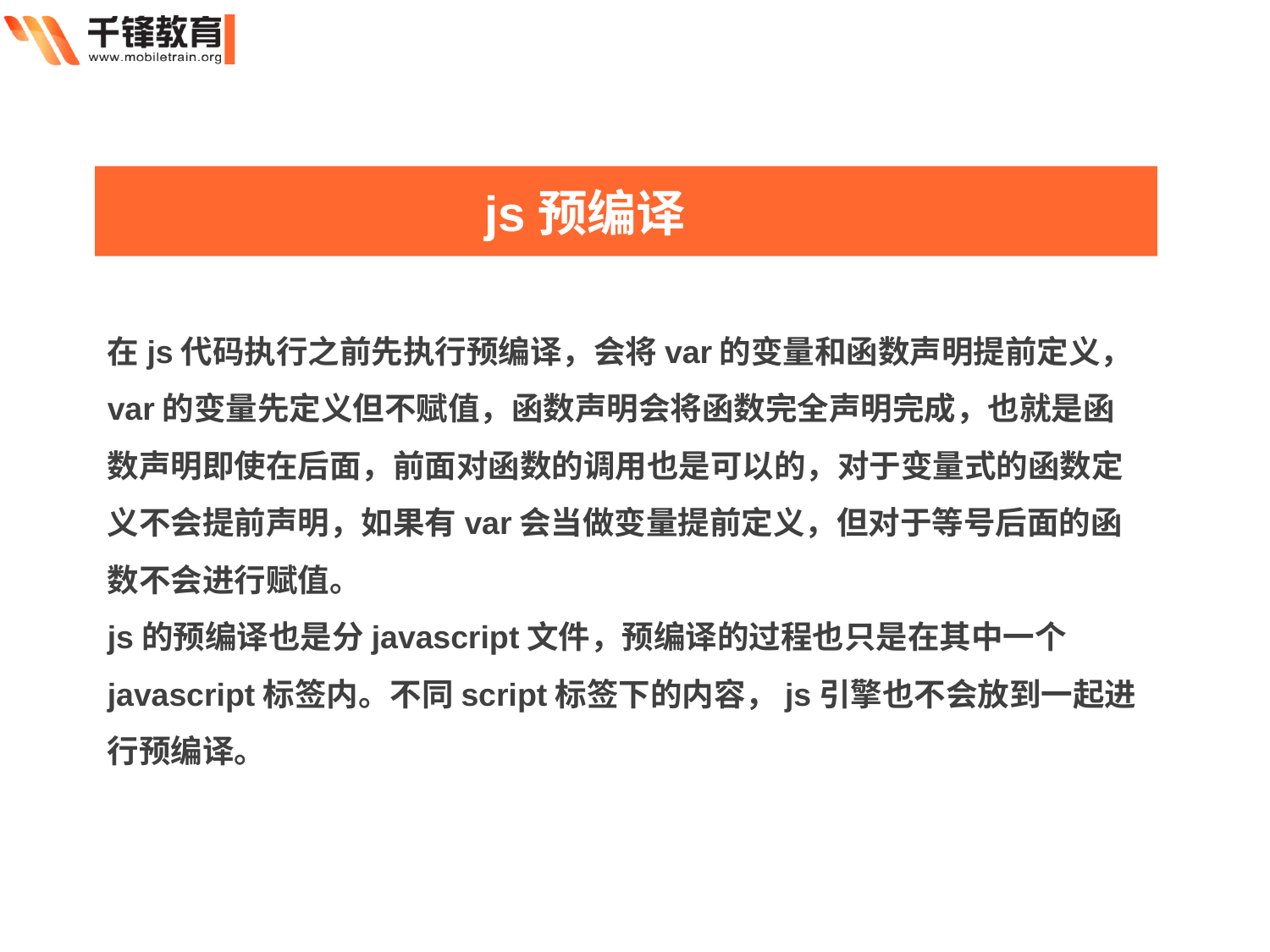

js预编译
在js代码执行之前先执行预编译，会将var的变量和函数声明提前定义，var的变量先定义但不赋值，函数声明会将函数完全声明完成，也就是函数声明即使在后面，前面对函数的调用也是可以的，对于变量式的函数定义不会提前声明，如果有var会当做变量提前定义，但对于等号后面的函数不会进行赋值。
js的预编译也是分javascript文件，预编译的过程也只是在其中一个javascript标签内。不同script标签下的内容，js引擎也不会放到一起进行预编译。